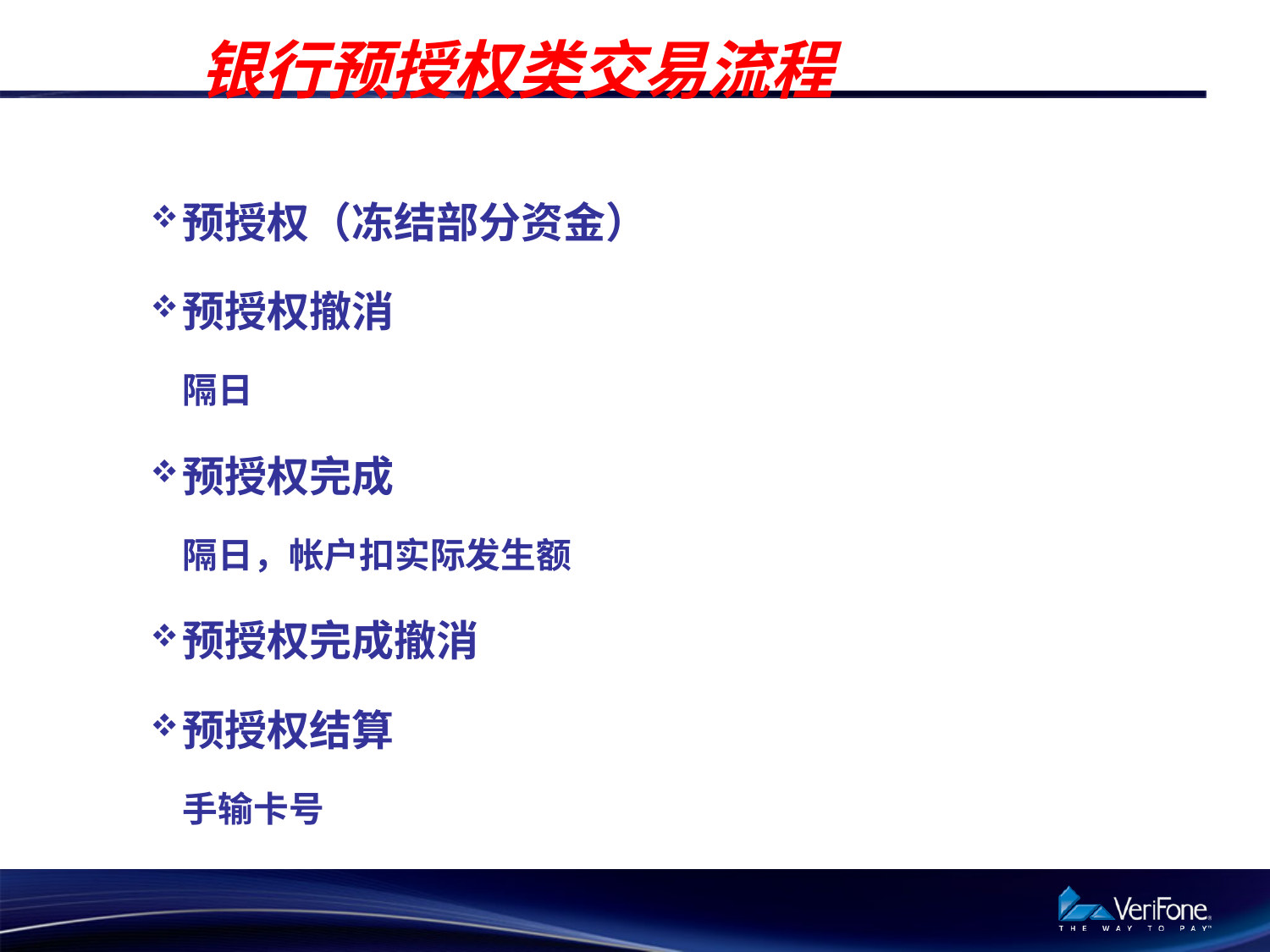

# 银行预授权类交易流程
预授权（冻结部分资金）
预授权撤消
	隔日
预授权完成
	隔日，帐户扣实际发生额
预授权完成撤消
预授权结算
	手输卡号